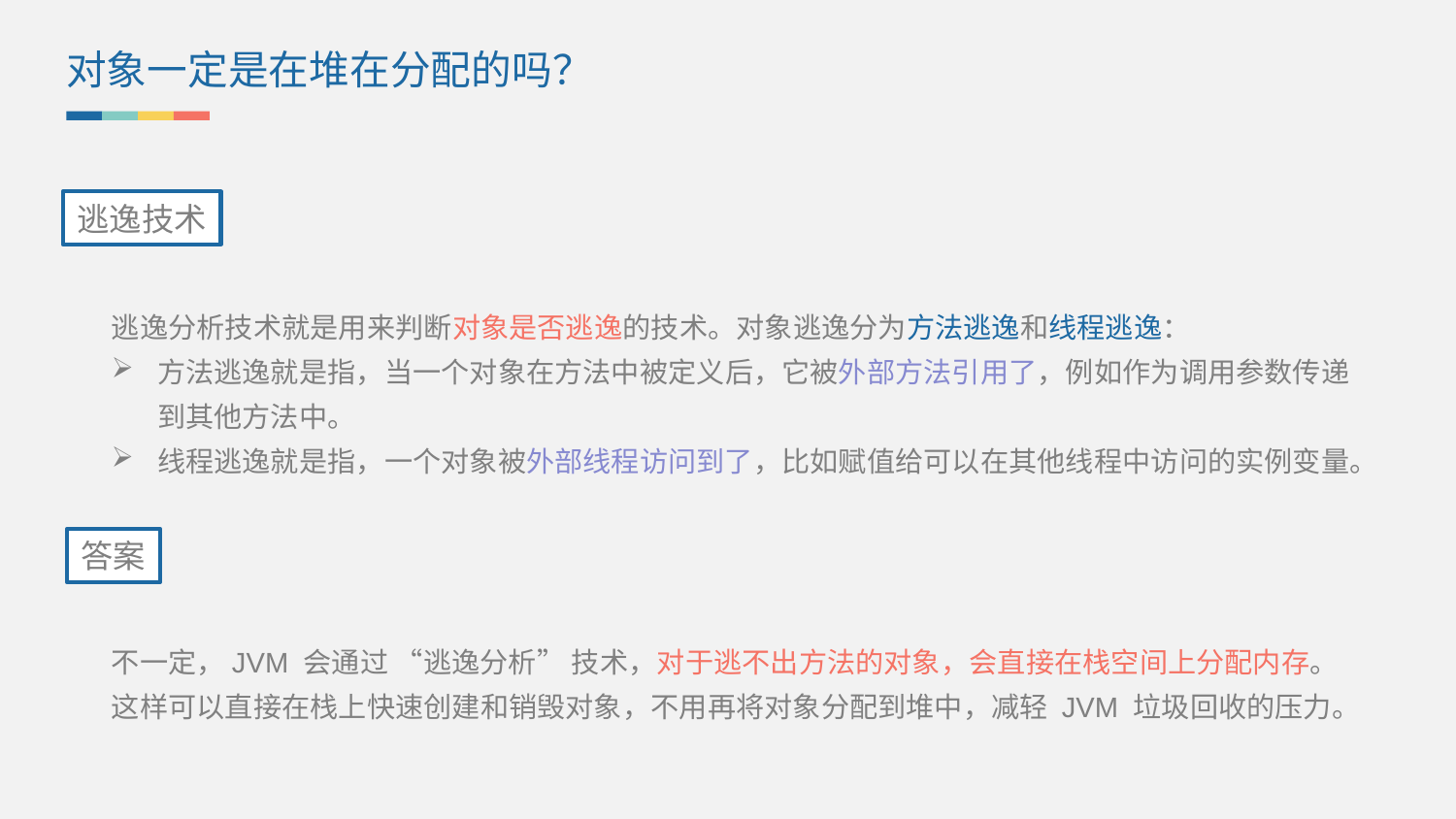

对象一定是在堆在分配的吗？

逃逸技术
逃逸分析技术就是用来判断对象是否逃逸的技术。对象逃逸分为方法逃逸和线程逃逸：
方法逃逸就是指，当一个对象在方法中被定义后，它被外部方法引用了，例如作为调用参数传递到其他方法中。
线程逃逸就是指，一个对象被外部线程访问到了，比如赋值给可以在其他线程中访问的实例变量。
答案
不一定，JVM 会通过 “逃逸分析” 技术，对于逃不出方法的对象，会直接在栈空间上分配内存。这样可以直接在栈上快速创建和销毁对象，不用再将对象分配到堆中，减轻 JVM 垃圾回收的压力。